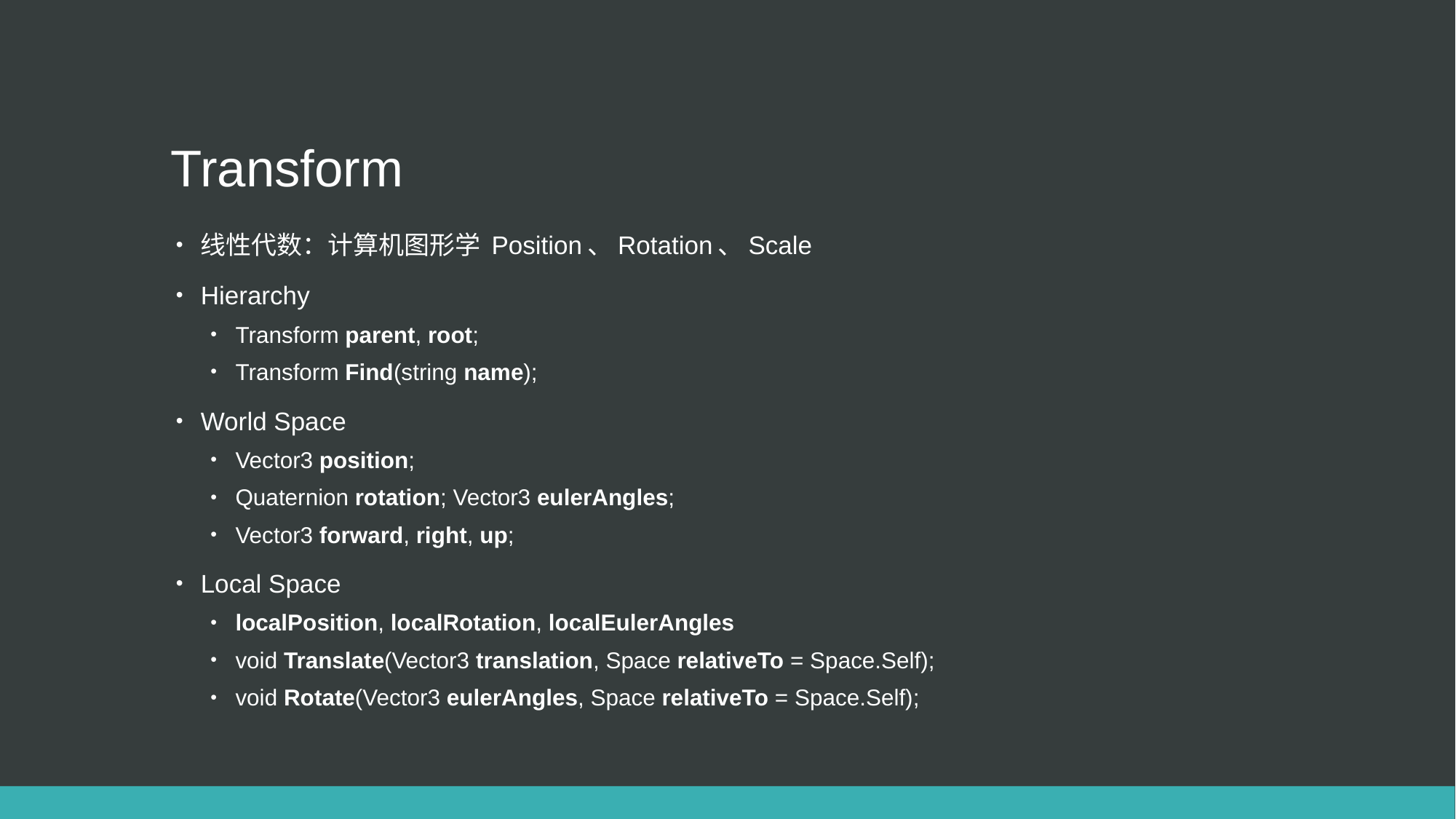

# Transform
线性代数：计算机图形学 Position、Rotation、Scale
Hierarchy
Transform parent, root;
Transform Find(string name);
World Space
Vector3 position;
Quaternion rotation; Vector3 eulerAngles;
Vector3 forward, right, up;
Local Space
localPosition, localRotation, localEulerAngles
void Translate(Vector3 translation, Space relativeTo = Space.Self);
void Rotate(Vector3 eulerAngles, Space relativeTo = Space.Self);